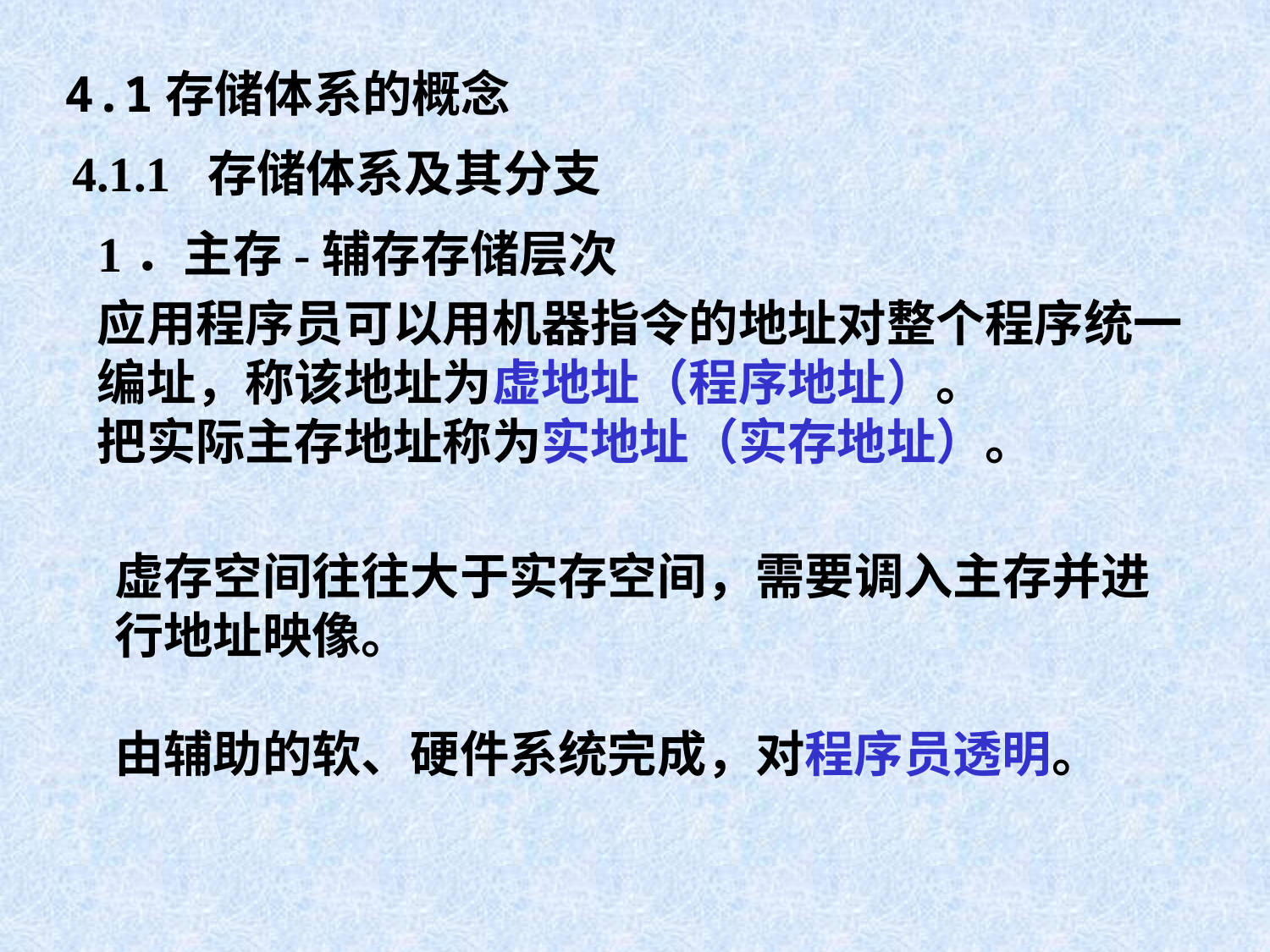

4.1存储体系的概念
4.1.1  存储体系及其分支
1．主存-辅存存储层次
应用程序员可以用机器指令的地址对整个程序统一编址，称该地址为虚地址（程序地址）。
把实际主存地址称为实地址（实存地址）。
虚存空间往往大于实存空间，需要调入主存并进行地址映像。

由辅助的软、硬件系统完成，对程序员透明。